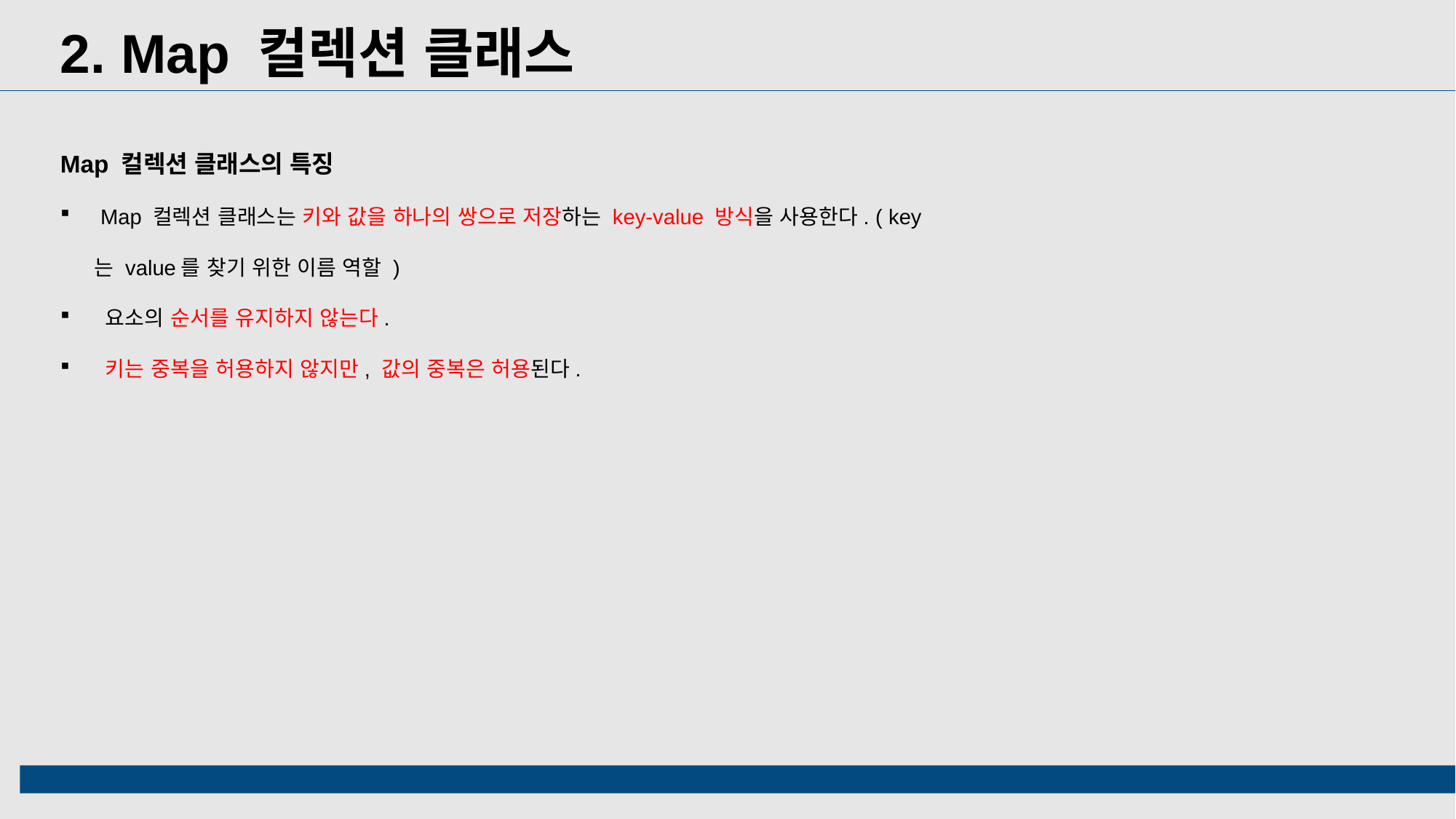

2. Map 컬렉션 클래스
Map 컬렉션 클래스의 특징
 Map 컬렉션 클래스는 키와 값을 하나의 쌍으로 저장하는 key-value 방식을 사용한다. ( key는 value를 찾기 위한 이름 역할 )
 요소의 순서를 유지하지 않는다.
 키는 중복을 허용하지 않지만, 값의 중복은 허용된다.